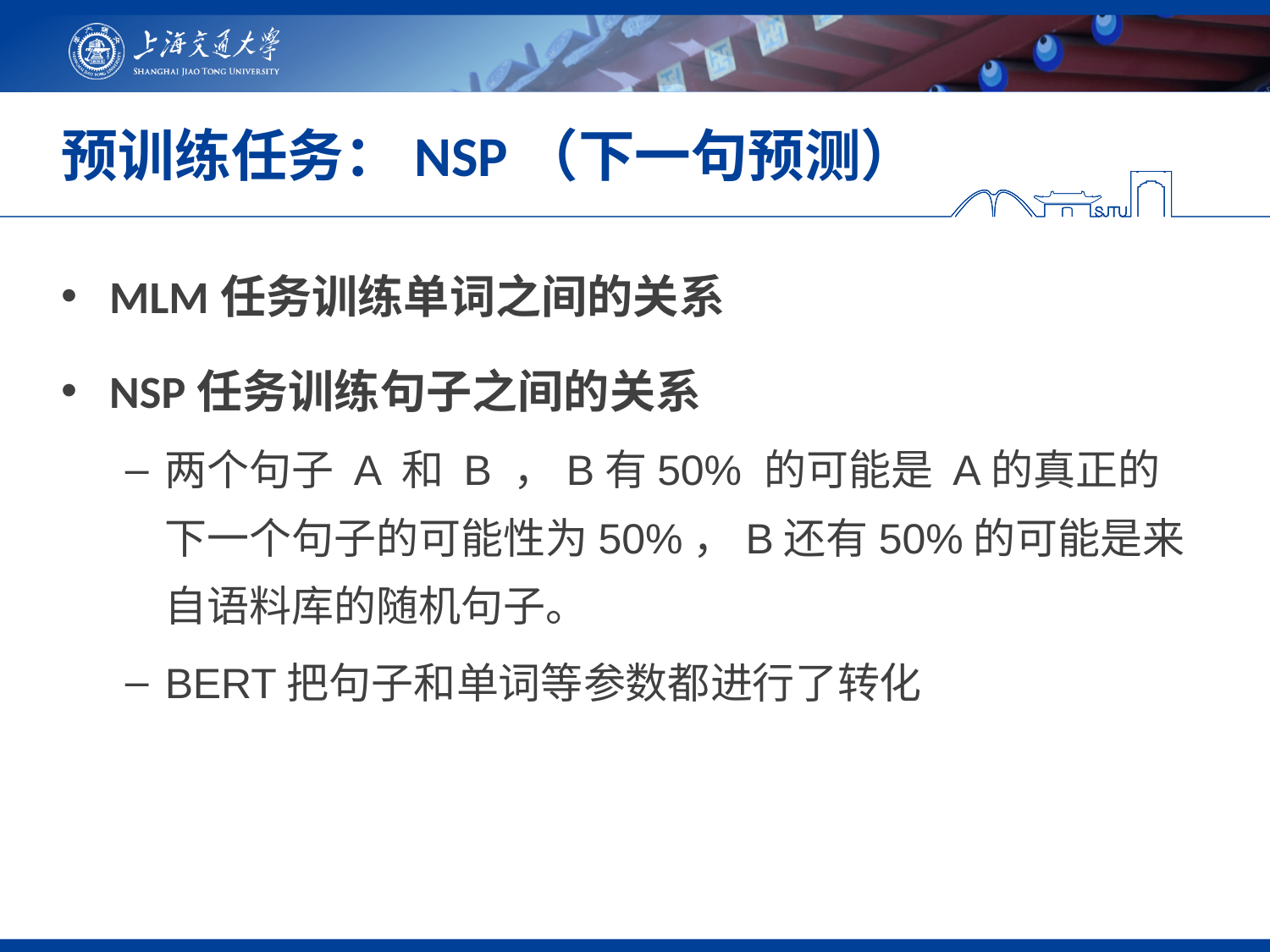

预训练任务：NSP（下一句预测）
MLM任务训练单词之间的关系
NSP任务训练句子之间的关系
两个句子 A 和 B ，B有50% 的可能是 A的真正的下一个句子的可能性为50%，B还有50%的可能是来自语料库的随机句子。
BERT把句子和单词等参数都进行了转化

Enable stage2 translation for VMs, init VMs statically
Cold boot OP-TEE
Cold boot TSP